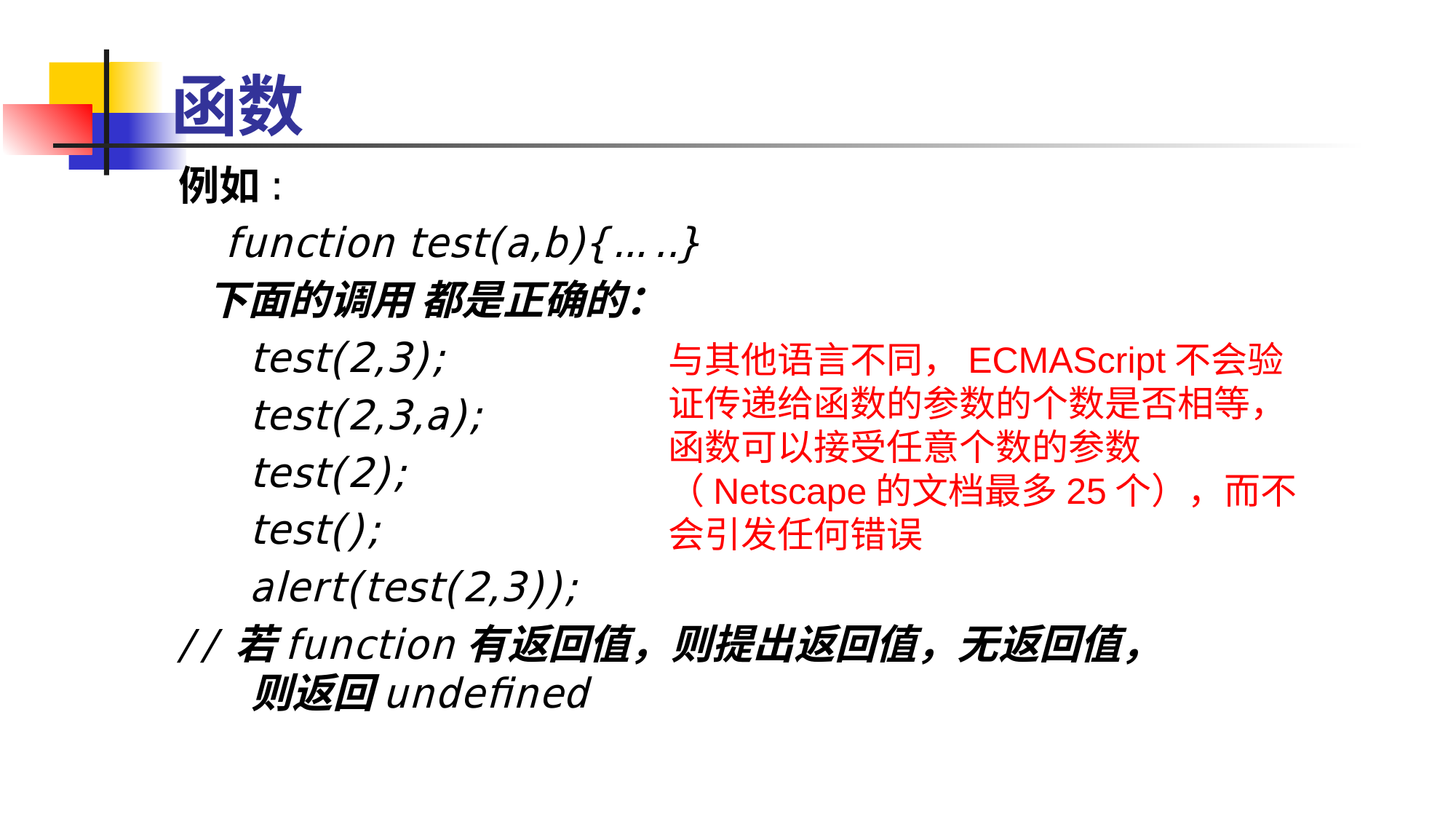

函数
例如:
    function test(a,b){…..}
  下面的调用 都是正确的：
      test(2,3);
      test(2,3,a);
      test(2);
      test();
      alert(test(2,3));
//若function有返回值，则提出返回值，无返回值，则返回undefined
与其他语言不同，ECMAScript不会验证传递给函数的参数的个数是否相等，函数可以接受任意个数的参数（Netscape的文档最多25个），而不会引发任何错误